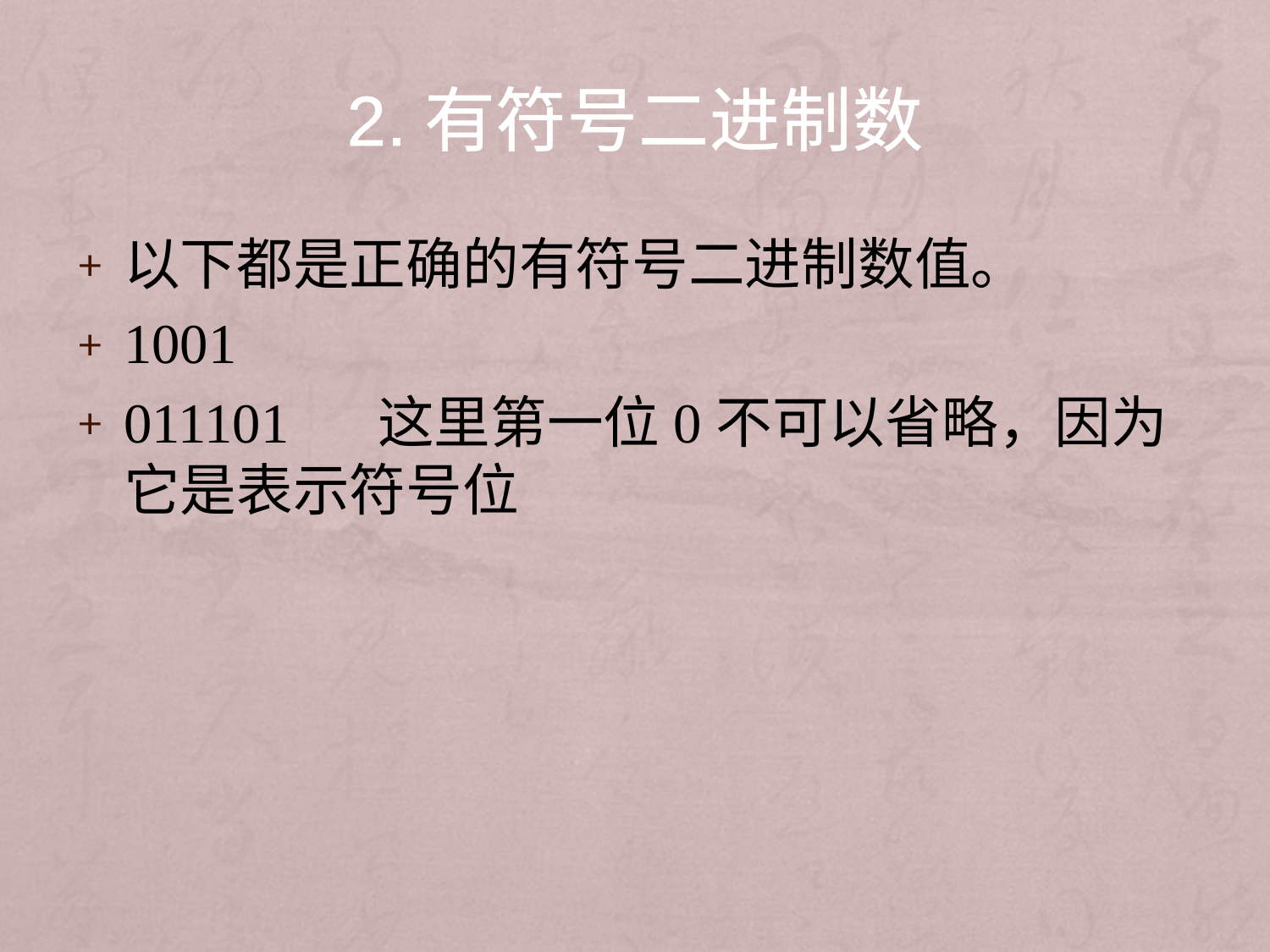

# 2.有符号二进制数
以下都是正确的有符号二进制数值。
1001
011101	这里第一位0不可以省略，因为它是表示符号位